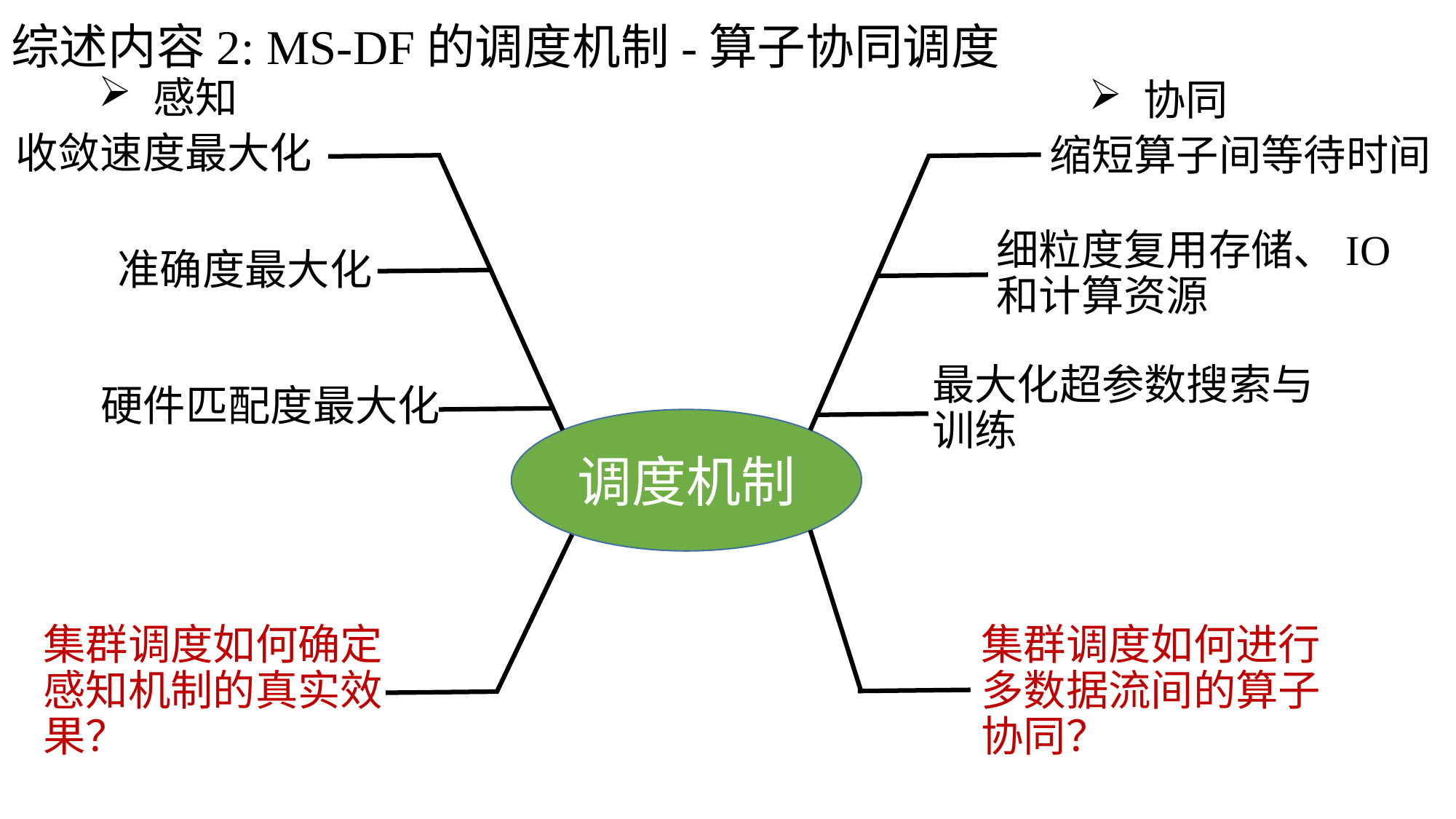

综述内容2: MS-DF的调度机制-算子协同调度
感知
协同
收敛速度最大化
缩短算子间等待时间
准确度最大化
细粒度复用存储、IO和计算资源
硬件匹配度最大化
最大化超参数搜索与训练
调度机制
集群调度如何确定感知机制的真实效果？
集群调度如何进行多数据流间的算子协同？